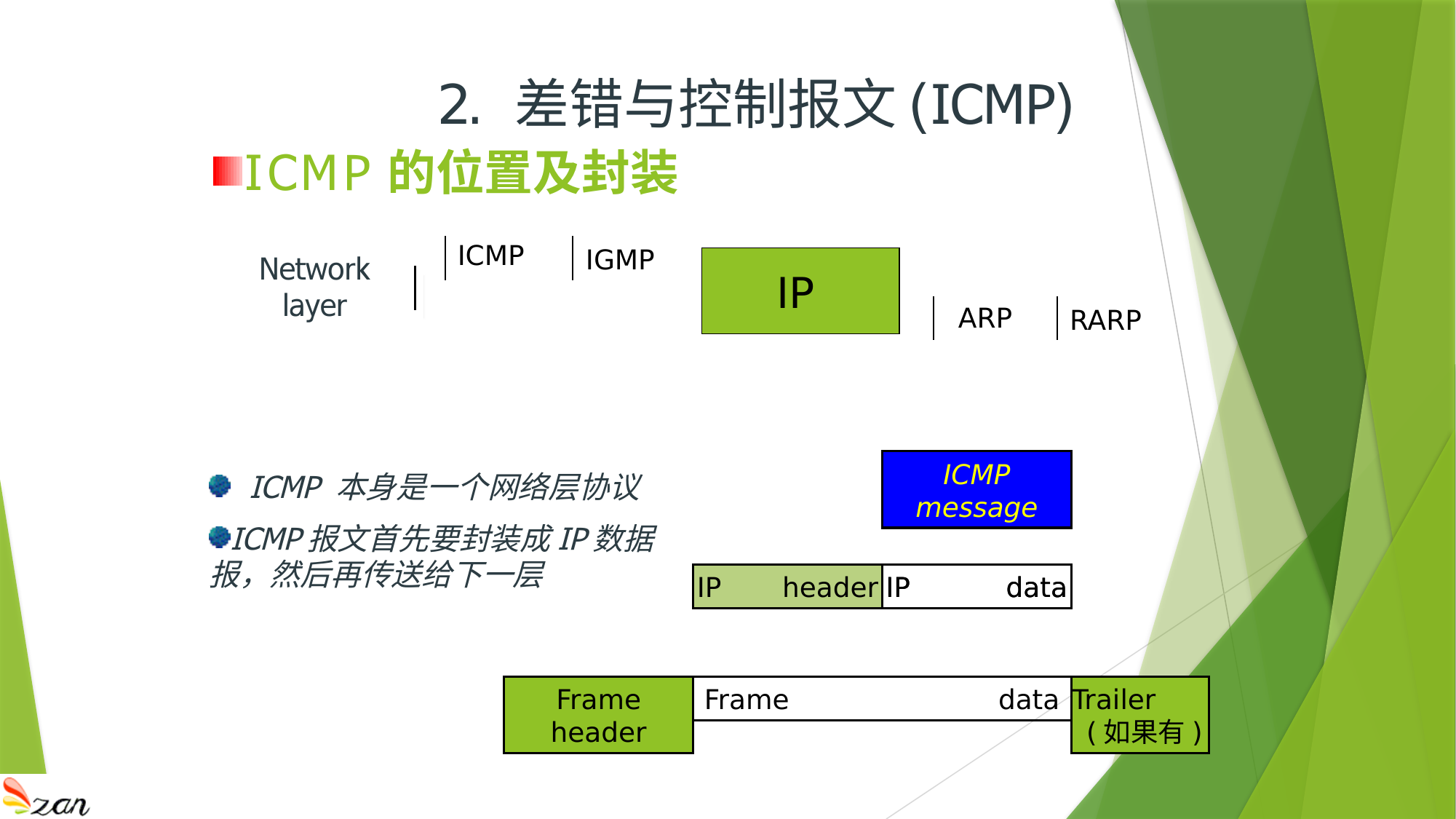

2. 差错与控制报文(ICMP)
# ICMP的位置及封装

ICMP
IGMP

Network layer
IP

ARP
RARP
ICMP message
ICMP message
  ICMP 本身是一个网络层协议
ICMP报文首先要封装成IP数据报，然后再传送给下一层
IP       header
IP           data
IP       header
IP           data
Frame header
Frame                        data
Trailer        (如果有)